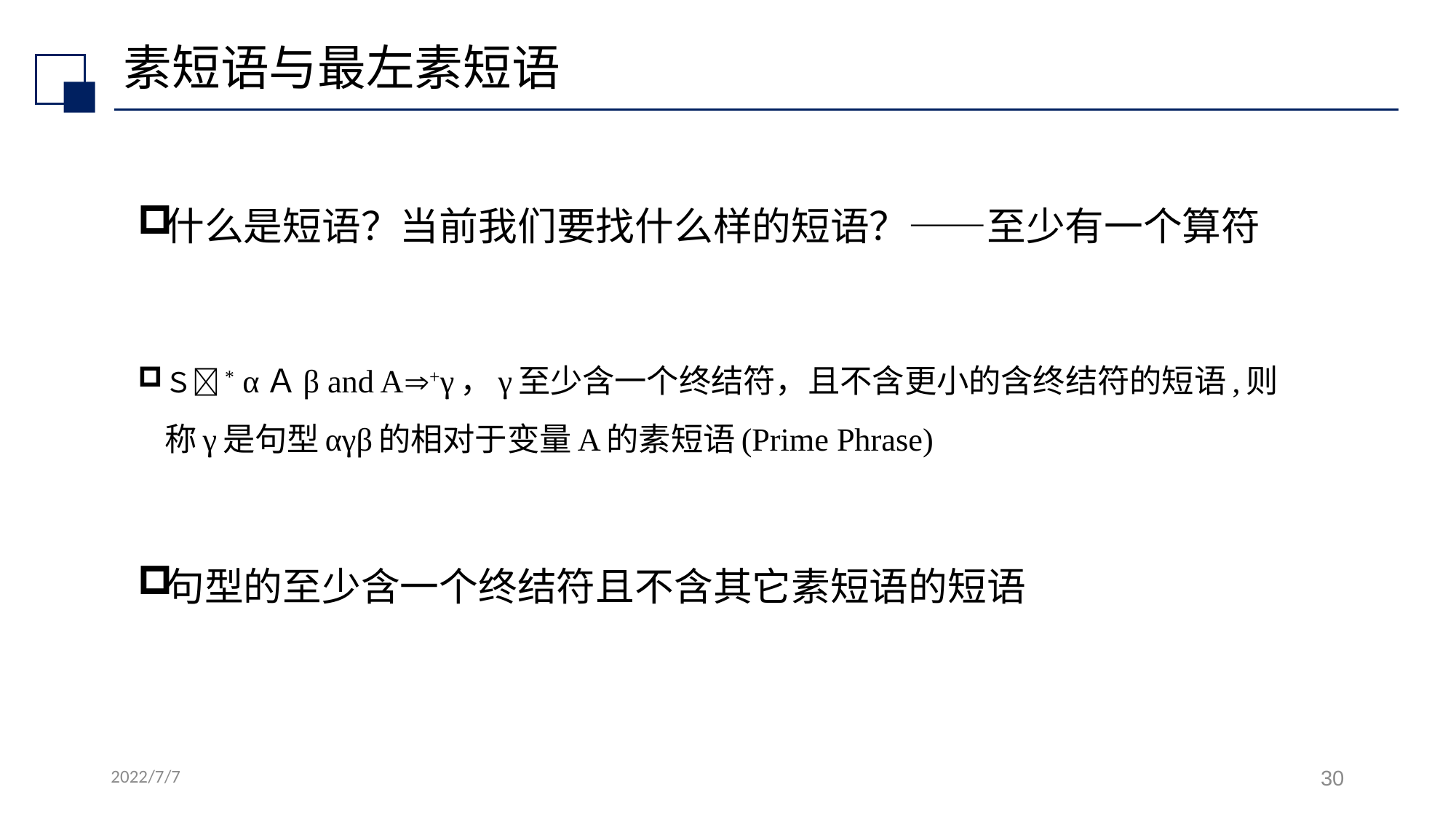

# 素短语与最左素短语
什么是短语？当前我们要找什么样的短语？——至少有一个算符

Ｓ⇒* αＡβ and A⇒+γ，γ至少含一个终结符，且不含更小的含终结符的短语,则称γ是句型αγβ的相对于变量A的素短语(Prime Phrase)

句型的至少含一个终结符且不含其它素短语的短语
2022/7/7
30